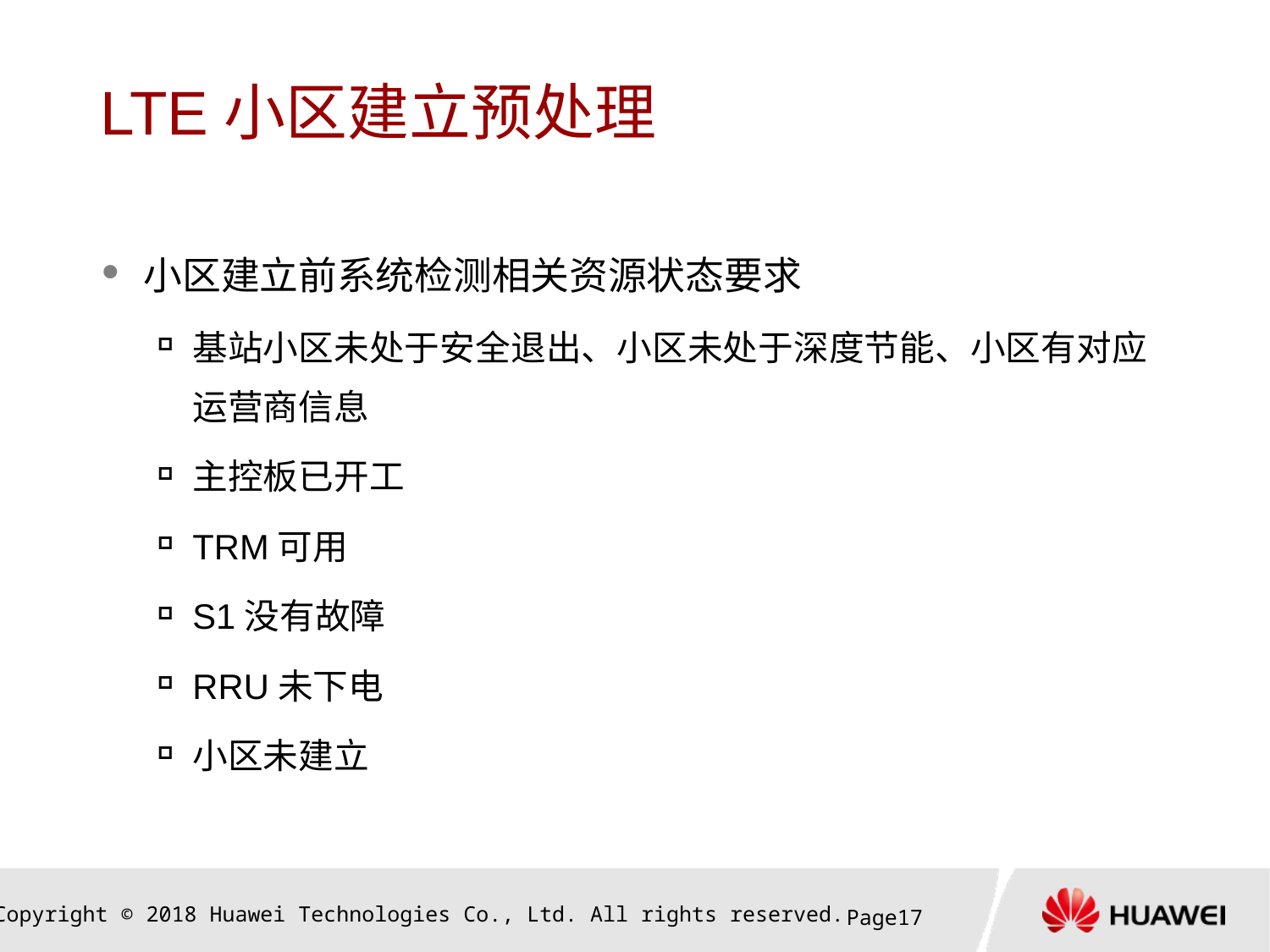

# LTE小区建立预处理
小区建立前系统检测相关资源状态要求
基站小区未处于安全退出、小区未处于深度节能、小区有对应运营商信息
主控板已开工
TRM可用
S1没有故障
RRU未下电
小区未建立

Page17